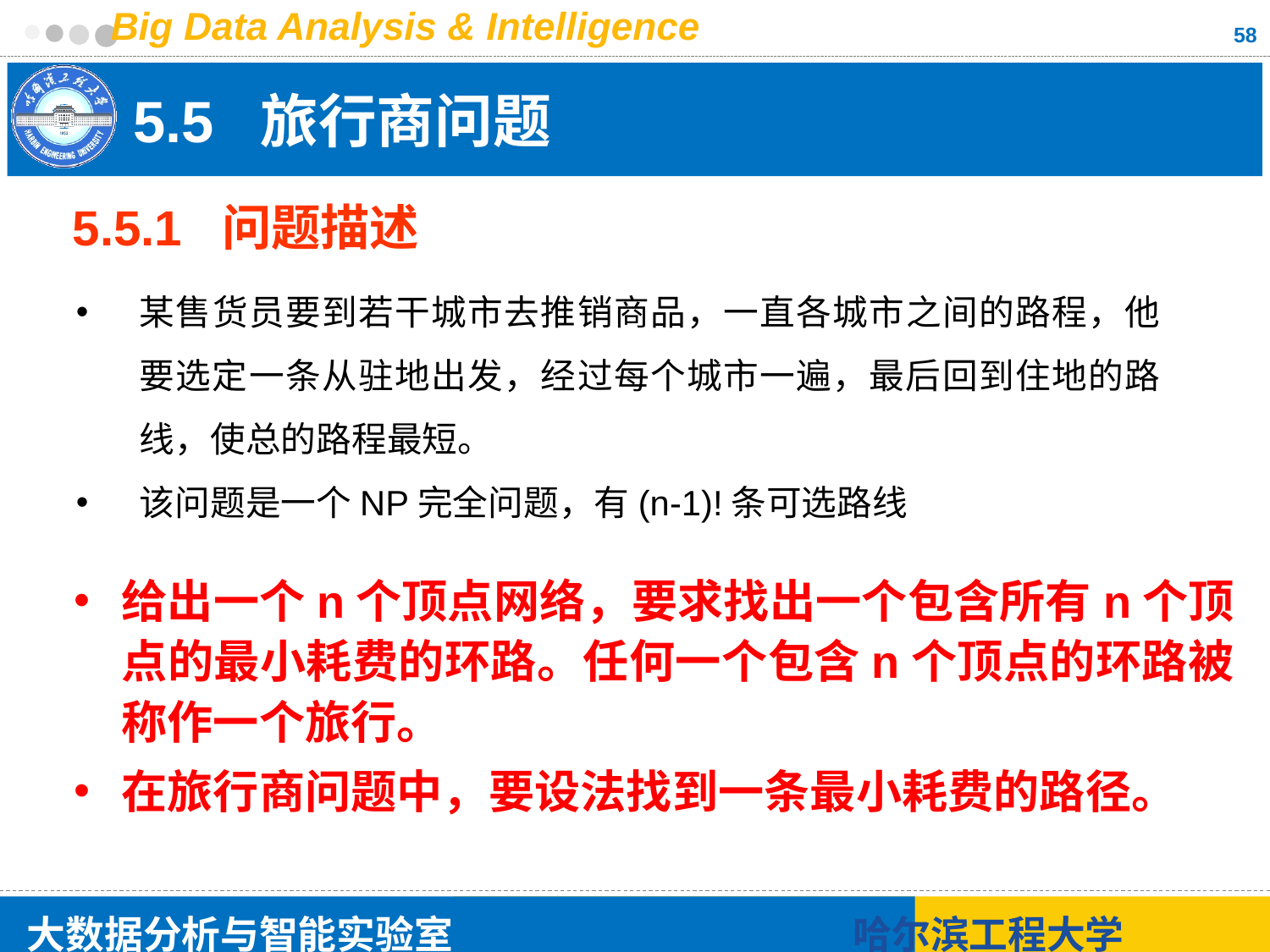

58
# 5.5  旅行商问题
5.5.1  问题描述
某售货员要到若干城市去推销商品，一直各城市之间的路程，他要选定一条从驻地出发，经过每个城市一遍，最后回到住地的路线，使总的路程最短。
该问题是一个NP完全问题，有(n-1)!条可选路线
给出一个n个顶点网络，要求找出一个包含所有n个顶点的最小耗费的环路。任何一个包含n个顶点的环路被称作一个旅行。
在旅行商问题中，要设法找到一条最小耗费的路径。